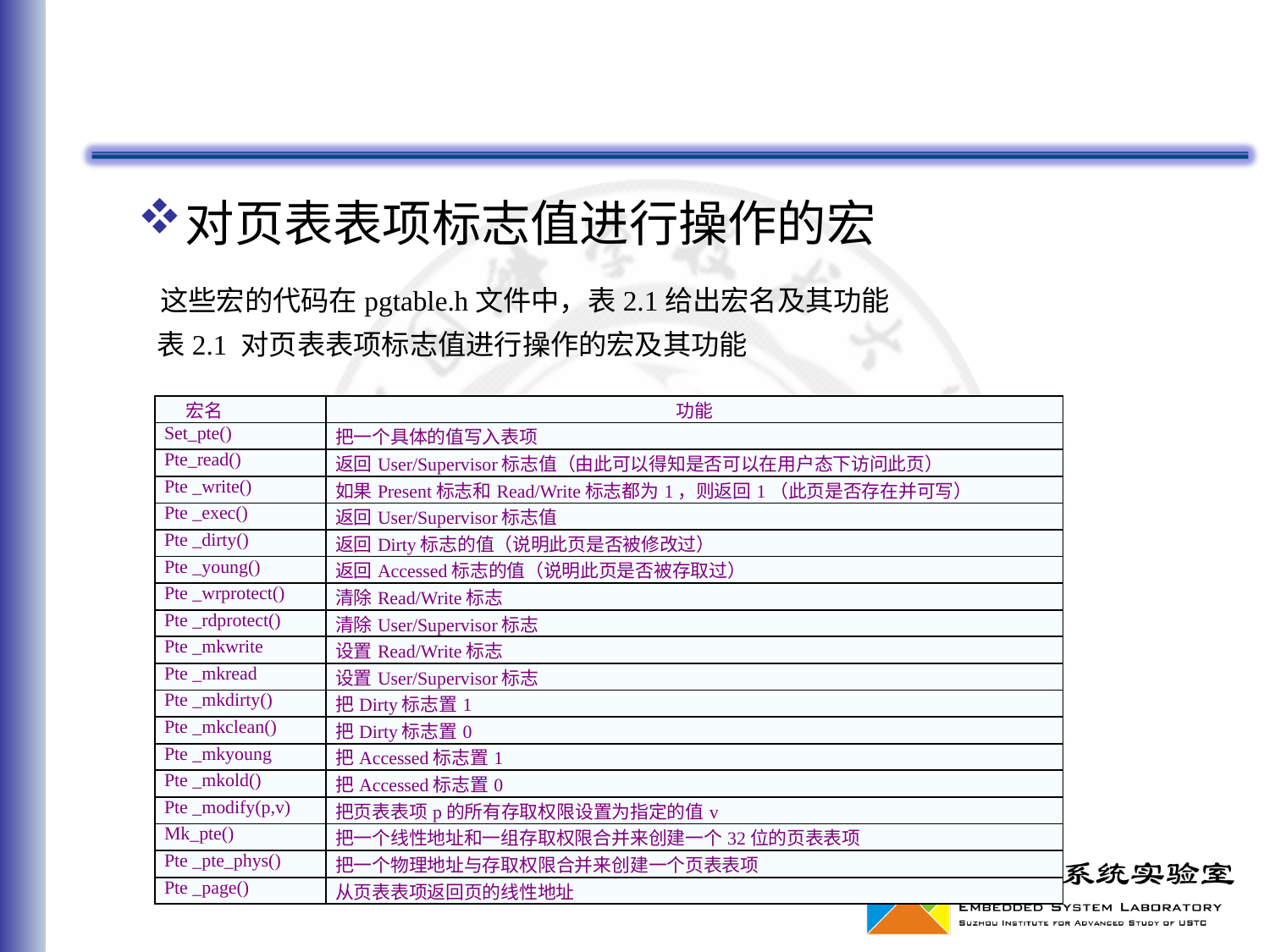

#
对页表表项标志值进行操作的宏
 这些宏的代码在pgtable.h文件中，表2.1给出宏名及其功能
  表2.1 对页表表项标志值进行操作的宏及其功能

| 宏名 | 功能 |
| --- | --- |
| Set\_pte() | 把一个具体的值写入表项 |
| Pte\_read() | 返回User/Supervisor标志值（由此可以得知是否可以在用户态下访问此页） |
| Pte \_write() | 如果Present标志和Read/Write标志都为1，则返回1（此页是否存在并可写） |
| Pte \_exec() | 返回User/Supervisor标志值 |
| Pte \_dirty() | 返回Dirty标志的值（说明此页是否被修改过） |
| Pte \_young() | 返回Accessed标志的值（说明此页是否被存取过） |
| Pte \_wrprotect() | 清除Read/Write标志 |
| Pte \_rdprotect() | 清除User/Supervisor标志 |
| Pte \_mkwrite | 设置Read/Write标志 |
| Pte \_mkread | 设置User/Supervisor标志 |
| Pte \_mkdirty() | 把Dirty标志置1 |
| Pte \_mkclean() | 把Dirty标志置0 |
| Pte \_mkyoung | 把Accessed标志置1 |
| Pte \_mkold() | 把Accessed标志置0 |
| Pte \_modify(p,v) | 把页表表项p的所有存取权限设置为指定的值v |
| Mk\_pte() | 把一个线性地址和一组存取权限合并来创建一个32位的页表表项 |
| Pte \_pte\_phys() | 把一个物理地址与存取权限合并来创建一个页表表项 |
| Pte \_page() | 从页表表项返回页的线性地址 |